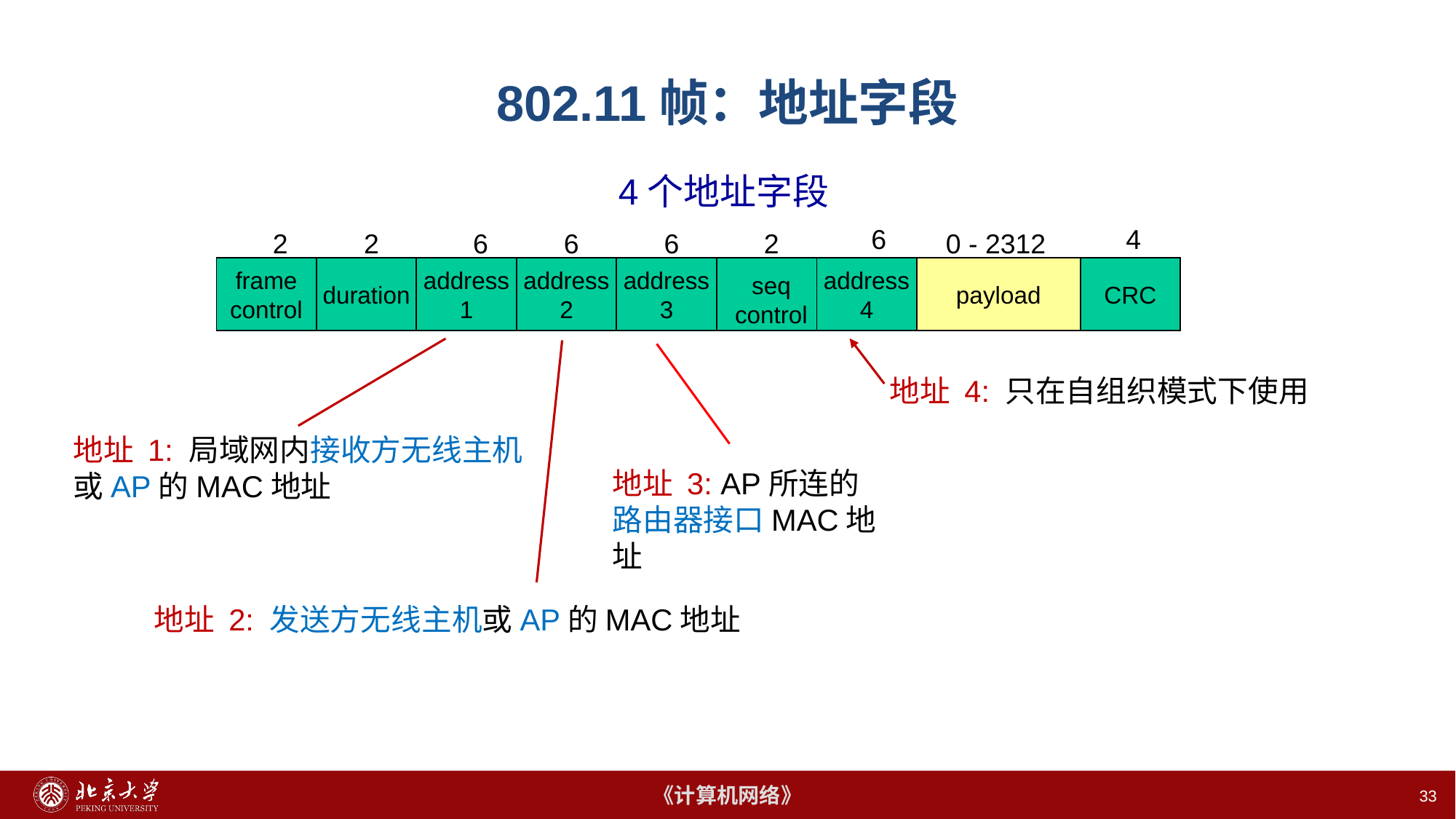

# 802.11帧：地址字段
4个地址字段
6
4
2
2
6
6
6
2
0 - 2312
frame
control
duration
address
1
address
2
address
3

address
4
payload
CRC
seq
control

地址 4: 只在自组织模式下使用
地址 1: 局域网内接收方无线主机
或AP的MAC地址
地址 3: AP所连的路由器接口MAC地址
地址 2: 发送方无线主机或AP的MAC地址
33